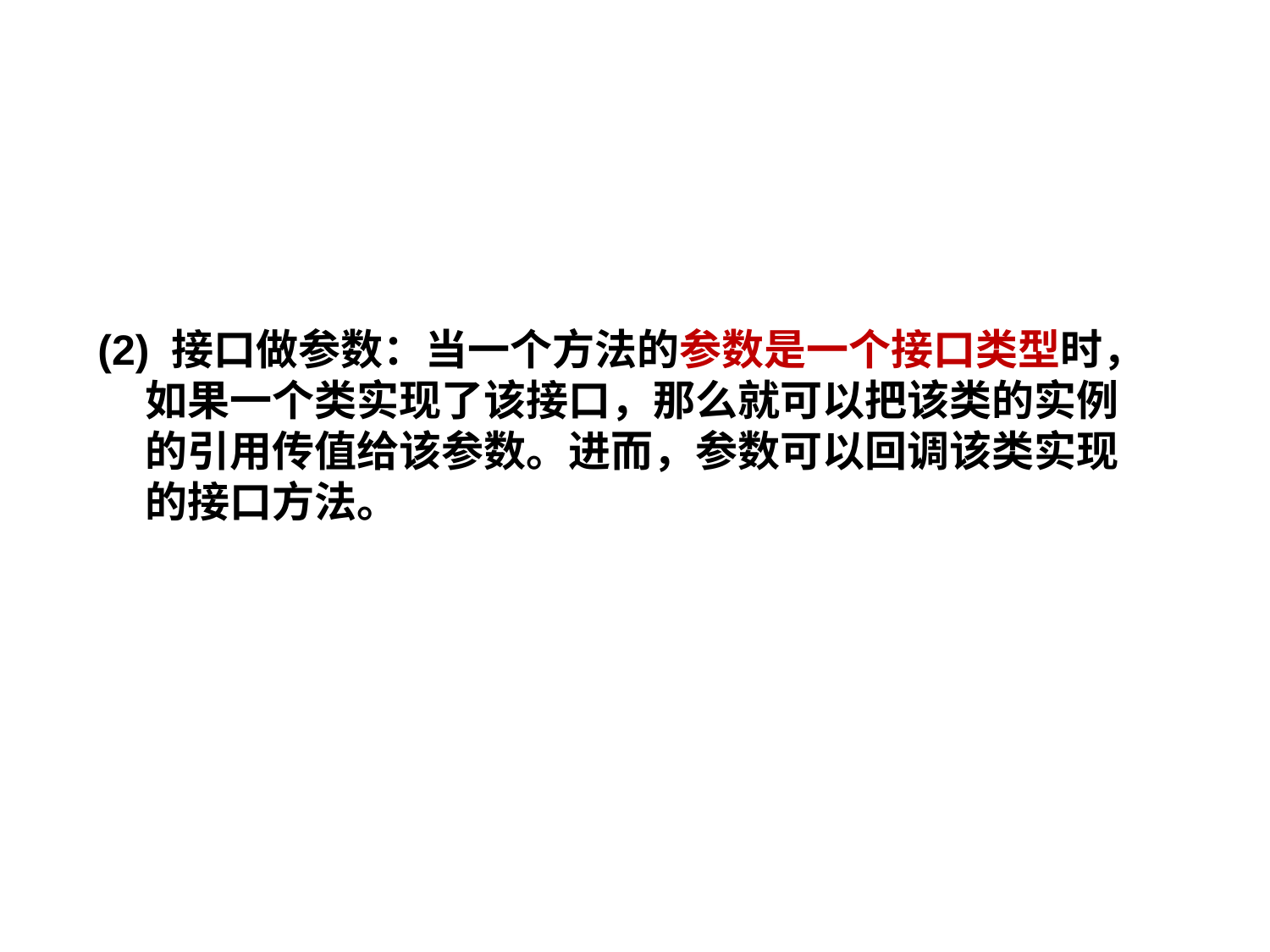

(2) 接口做参数：当一个方法的参数是一个接口类型时，如果一个类实现了该接口，那么就可以把该类的实例的引用传值给该参数。进而，参数可以回调该类实现的接口方法。